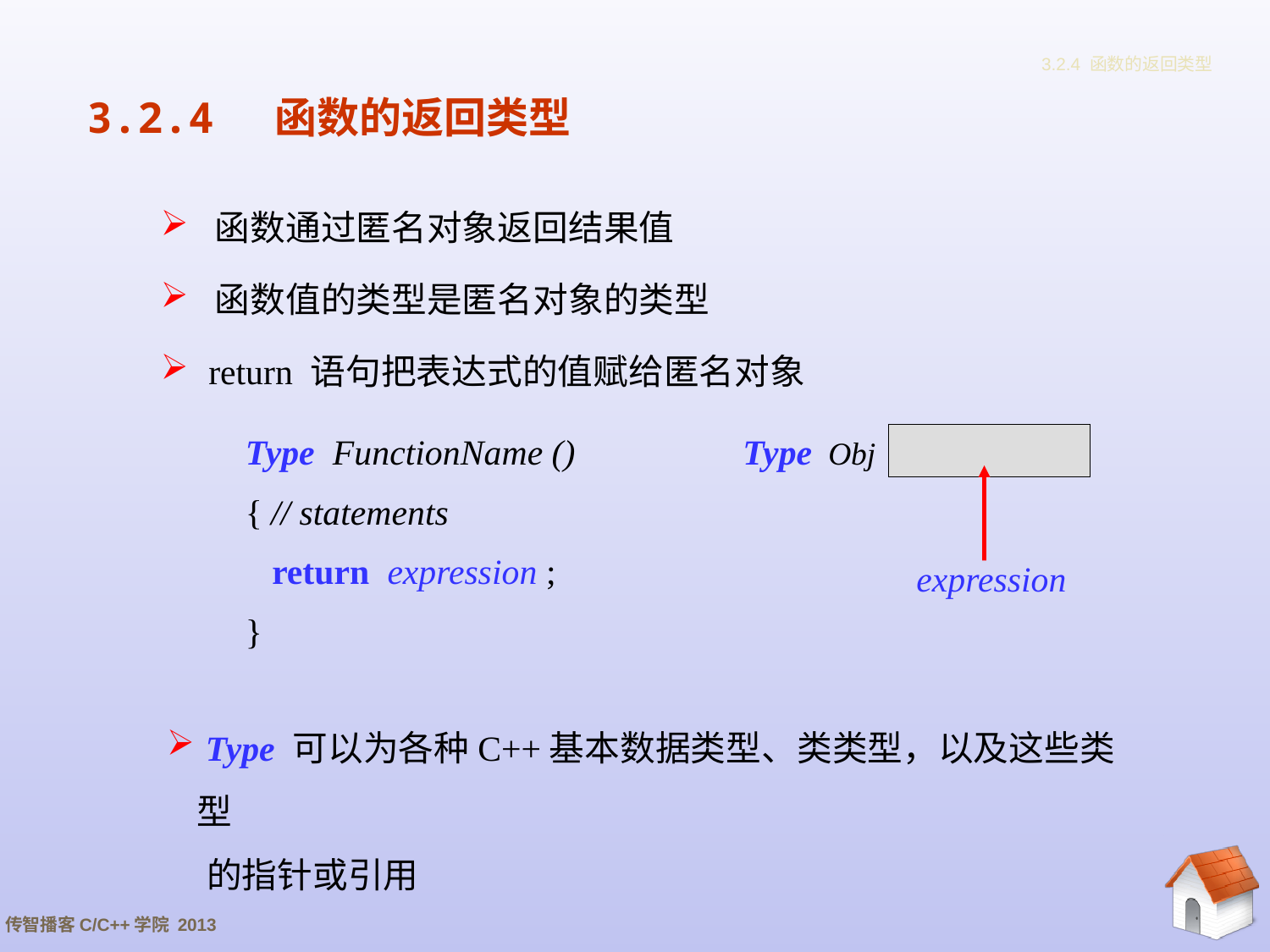

# 3.2.4 函数的返回类型
3.2.4  函数的返回类型
  函数通过匿名对象返回结果值
  函数值的类型是匿名对象的类型
  return 语句把表达式的值赋给匿名对象
Type  FunctionName ()
{ // statements
   return  expression ;
}
Type  Obj

expression
 Type 可以为各种C++基本数据类型、类类型，以及这些类型
    的指针或引用